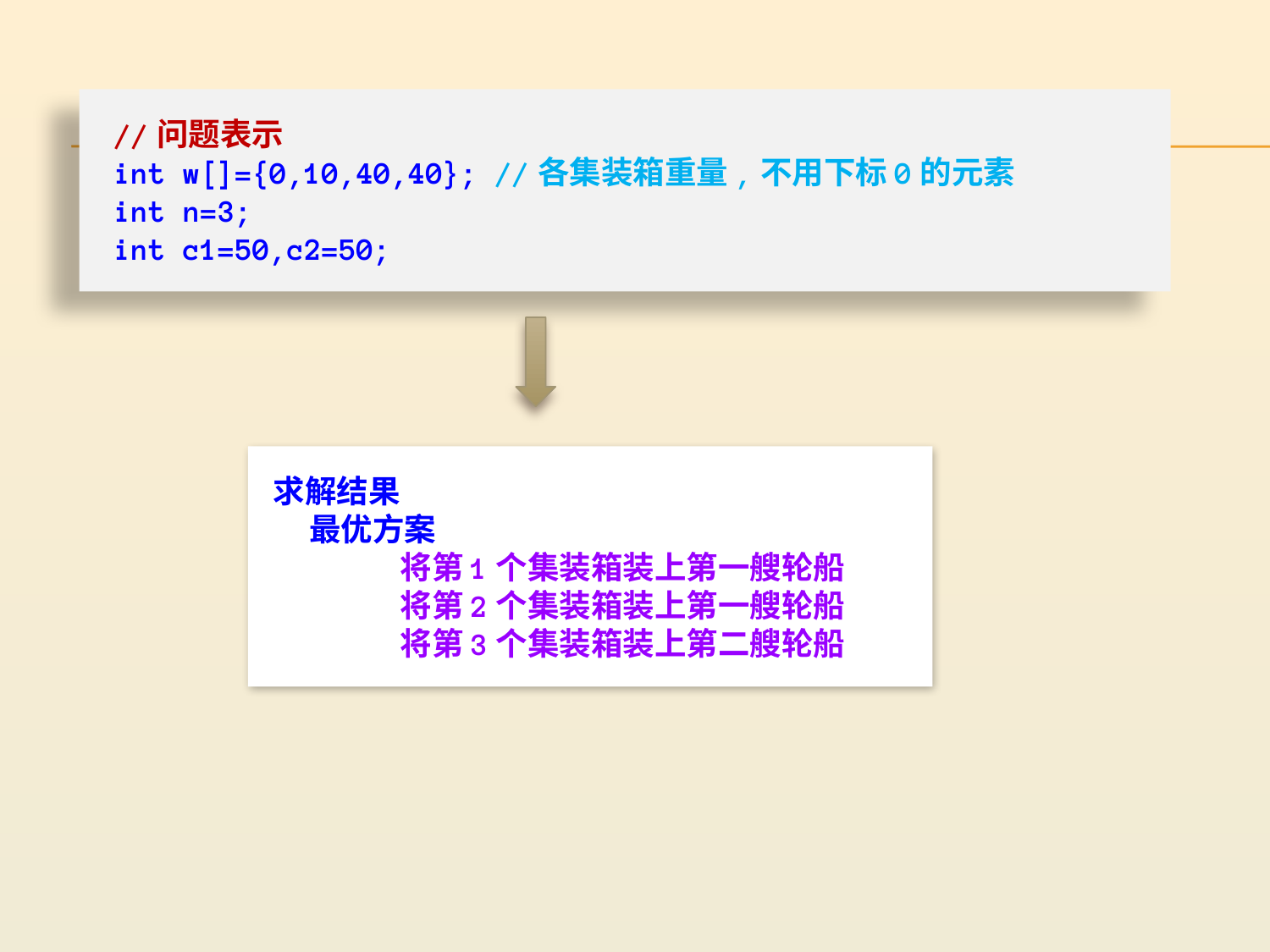

//问题表示
int w[]={0,10,40,40};	//各集装箱重量,不用下标0的元素
int n=3;
int c1=50,c2=50;

求解结果
    最优方案
	将第1个集装箱装上第一艘轮船
	将第2个集装箱装上第一艘轮船
	将第3个集装箱装上第二艘轮船